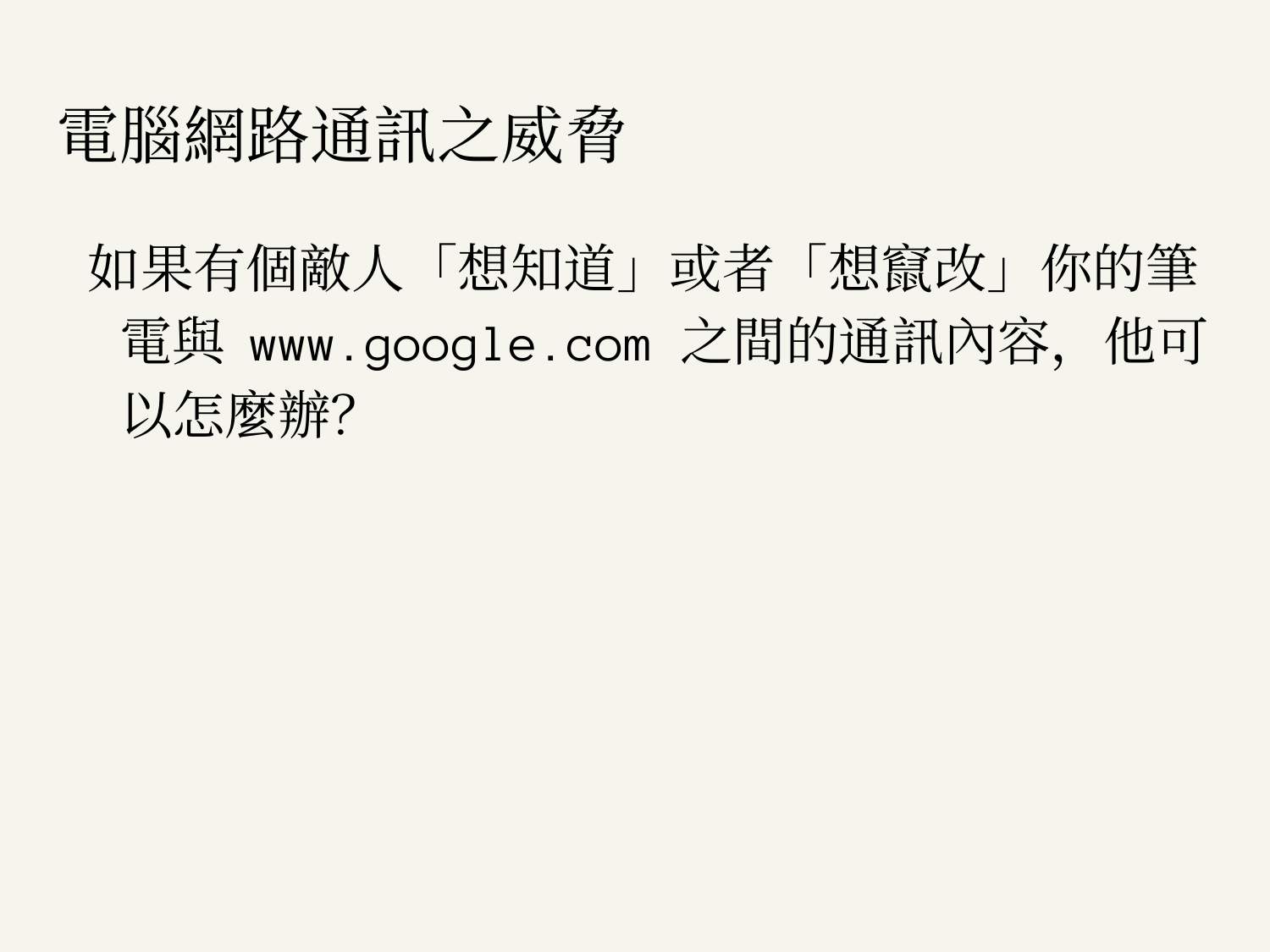

# 電腦網路通訊之威脅
如果有個敵人「想知道」或者「想竄改」你的筆電與 www.google.com 之間的通訊內容，他可以怎麼辦？